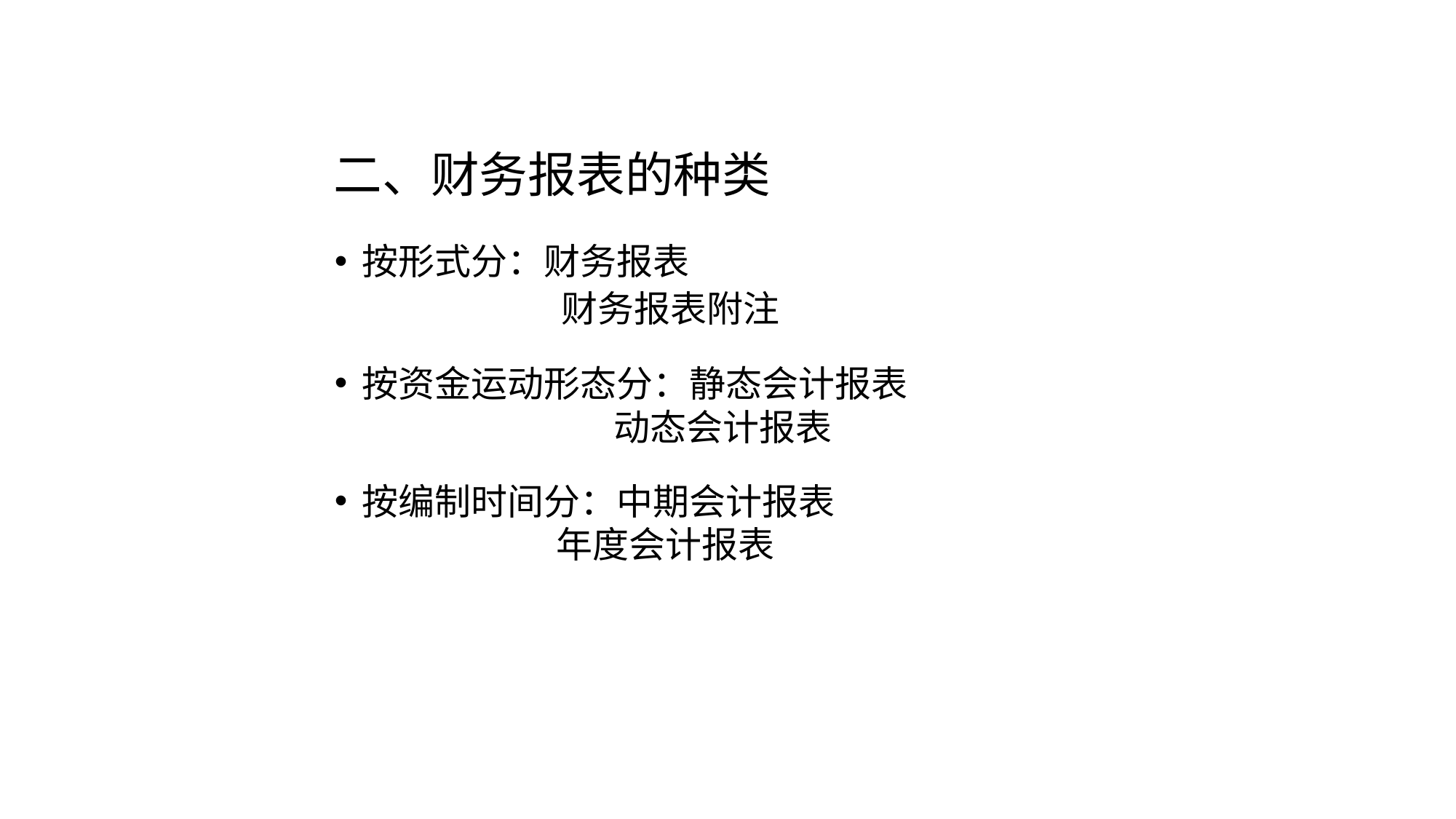

# 二、财务报表的种类
按形式分：财务报表
        	          财务报表附注
按资金运动形态分：静态会计报表
                                 动态会计报表
按编制时间分：中期会计报表
                          年度会计报表